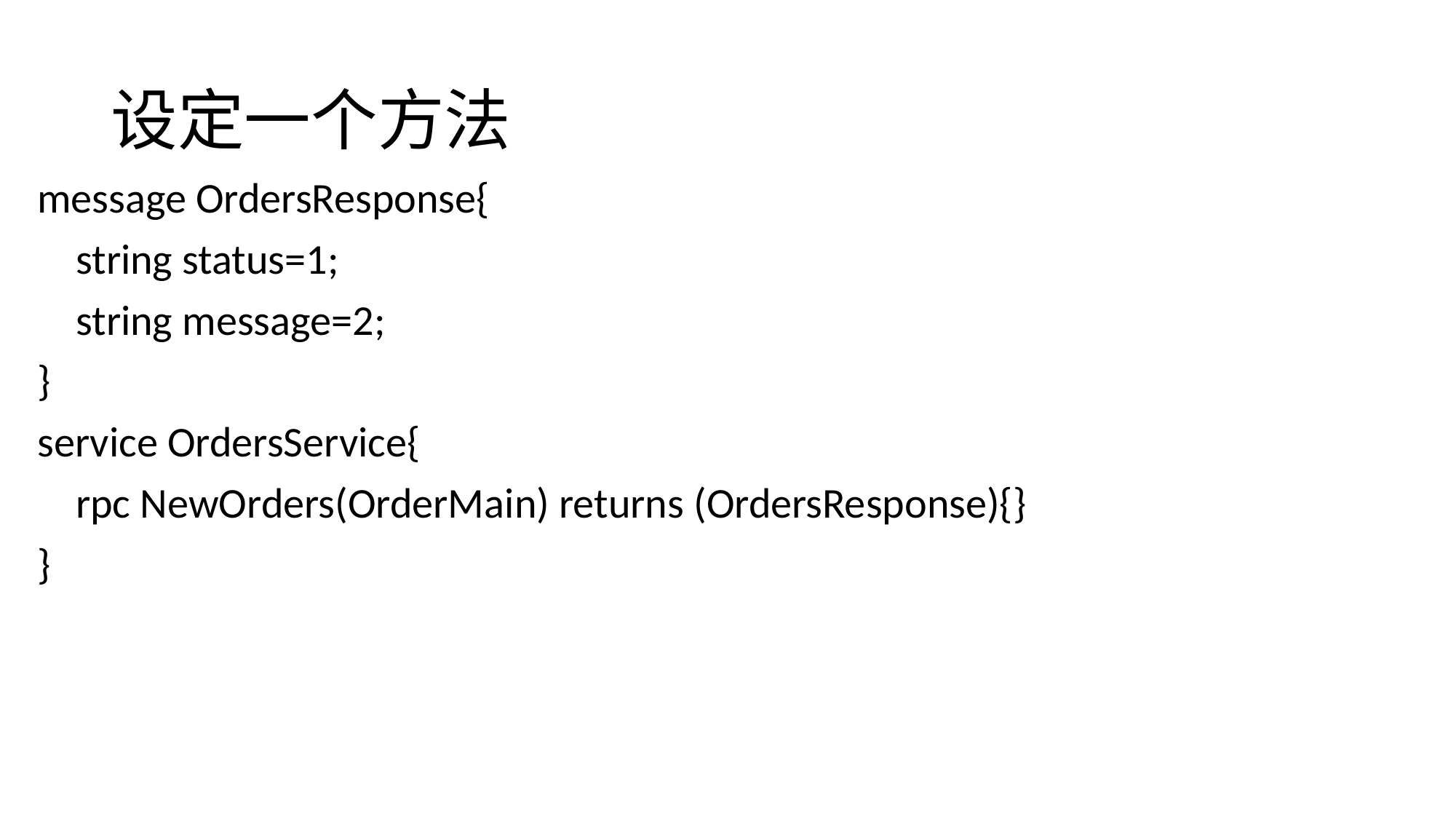

# 设定一个方法
message OrdersResponse{
    string status=1;
    string message=2;
}
service OrdersService{
    rpc NewOrders(OrderMain) returns (OrdersResponse){}
}